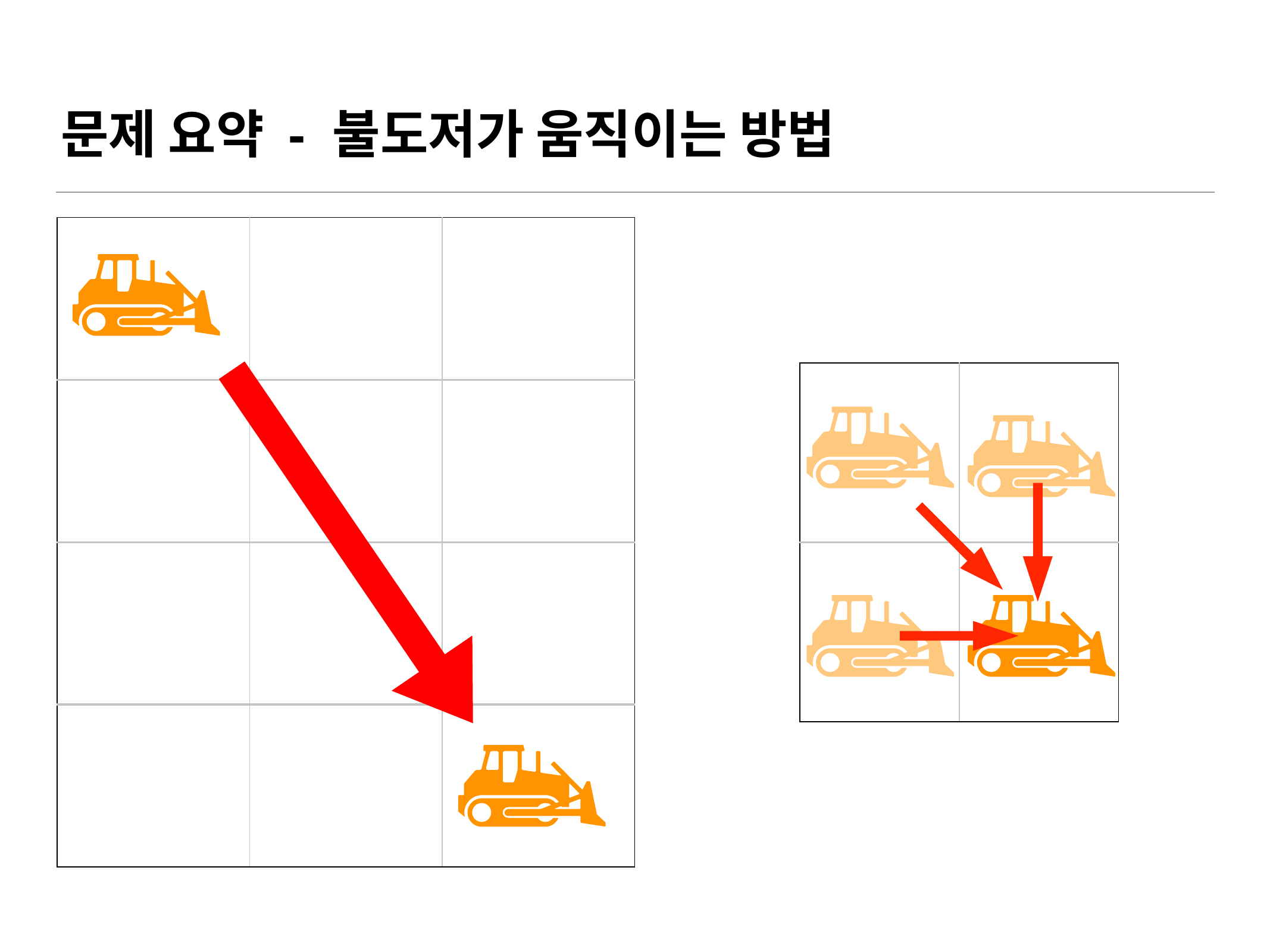

# 문제 요약 - 불도저가 움직이는 방법
|  |  |  |
| --- | --- | --- |
|  |  |  |
|  |  |  |
|  |  |  |

|  |  |
| --- | --- |
|  |  |